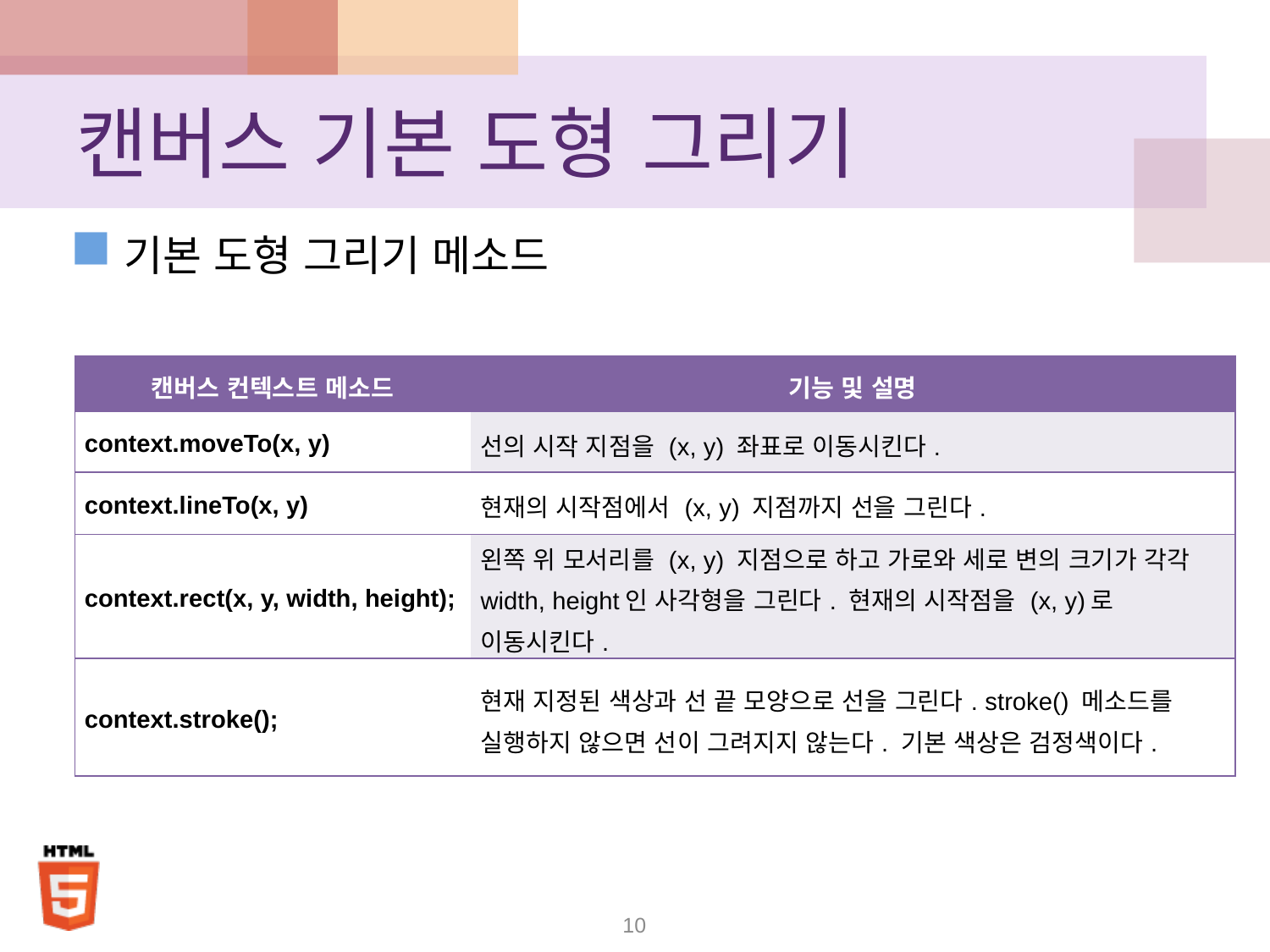

# 캔버스 기본 도형 그리기
기본 도형 그리기 메소드
| 캔버스 컨텍스트 메소드 | 기능 및 설명 |
| --- | --- |
| context.moveTo(x, y) | 선의 시작 지점을 (x, y) 좌표로 이동시킨다. |
| context.lineTo(x, y) | 현재의 시작점에서 (x, y) 지점까지 선을 그린다. |
| context.rect(x, y, width, height); | 왼쪽 위 모서리를 (x, y) 지점으로 하고 가로와 세로 변의 크기가 각각 width, height인 사각형을 그린다. 현재의 시작점을 (x, y)로 이동시킨다. |
| context.stroke(); | 현재 지정된 색상과 선 끝 모양으로 선을 그린다. stroke() 메소드를 실행하지 않으면 선이 그려지지 않는다. 기본 색상은 검정색이다. |
10